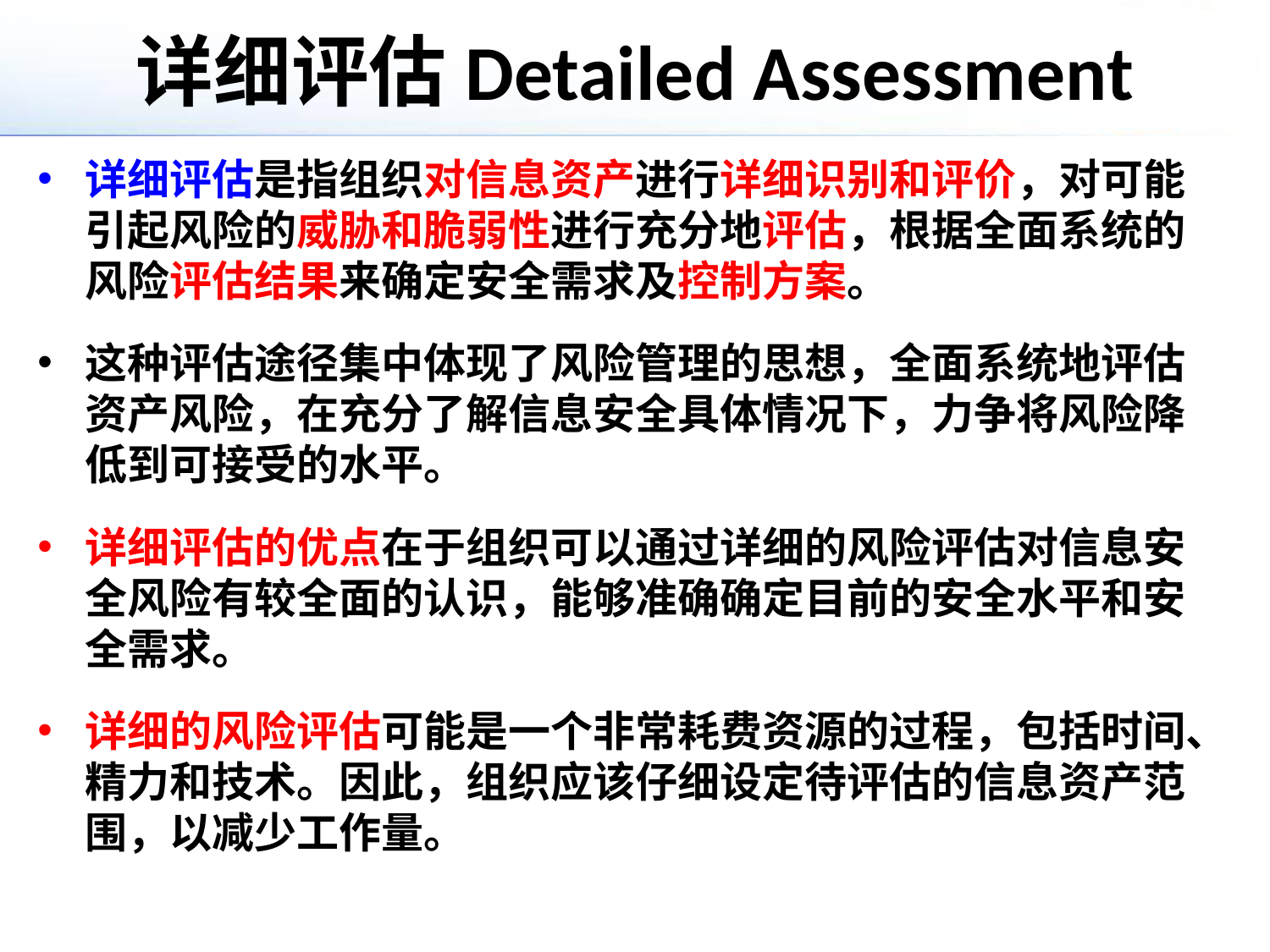

# 详细评估Detailed Assessment
详细评估是指组织对信息资产进行详细识别和评价，对可能引起风险的威胁和脆弱性进行充分地评估，根据全面系统的风险评估结果来确定安全需求及控制方案。
这种评估途径集中体现了风险管理的思想，全面系统地评估资产风险，在充分了解信息安全具体情况下，力争将风险降低到可接受的水平。
详细评估的优点在于组织可以通过详细的风险评估对信息安全风险有较全面的认识，能够准确确定目前的安全水平和安全需求。
详细的风险评估可能是一个非常耗费资源的过程，包括时间、精力和技术。因此，组织应该仔细设定待评估的信息资产范围，以减少工作量。